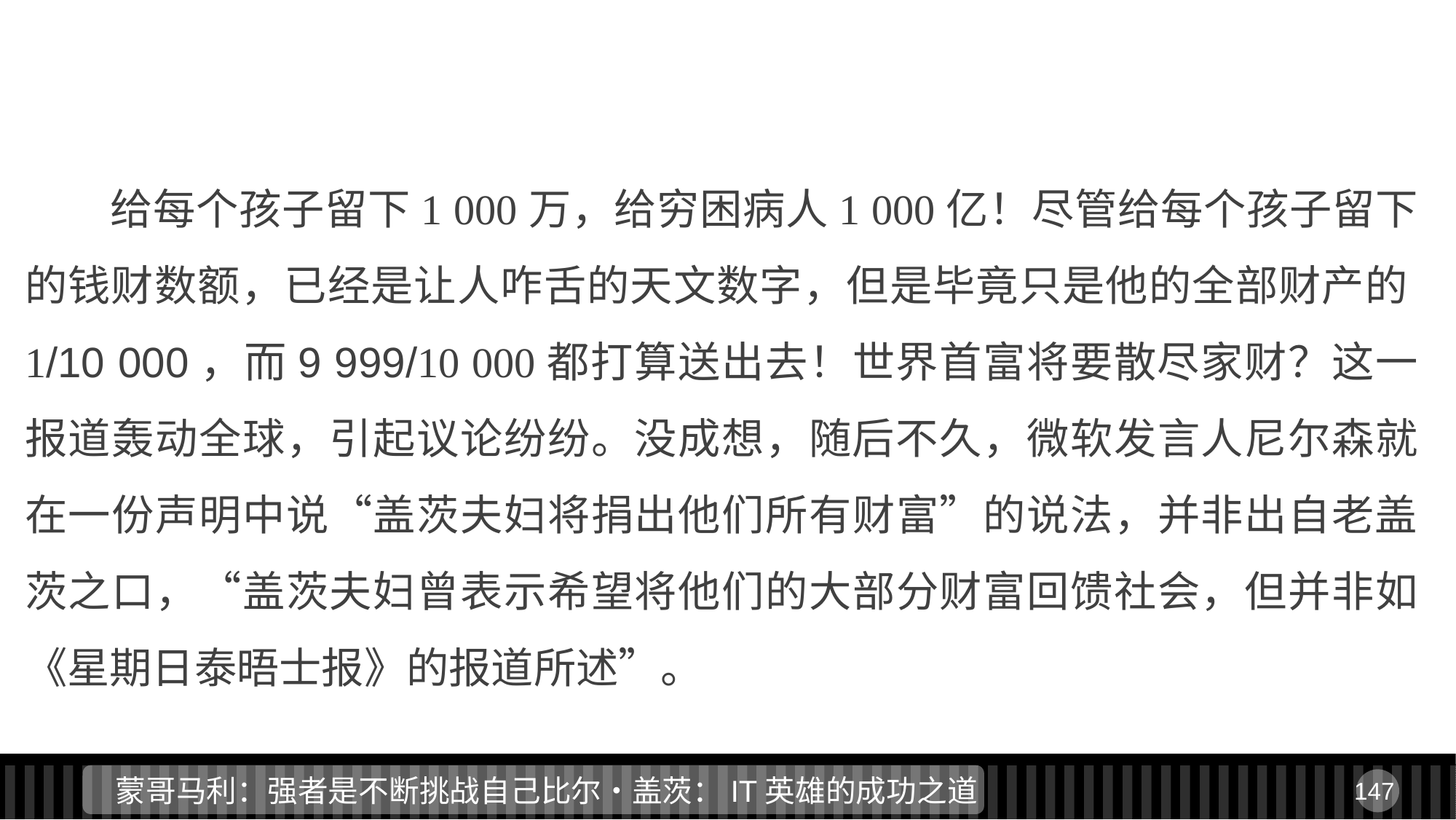

给每个孩子留下1 000万，给穷困病人1 000亿！尽管给每个孩子留下的钱财数额，已经是让人咋舌的天文数字，但是毕竟只是他的全部财产的1/10 000，而9 999/10 000都打算送出去！世界首富将要散尽家财？这一报道轰动全球，引起议论纷纷。没成想，随后不久，微软发言人尼尔森就在一份声明中说“盖茨夫妇将捐出他们所有财富”的说法，并非出自老盖茨之口，“盖茨夫妇曾表示希望将他们的大部分财富回馈社会，但并非如《星期日泰晤士报》的报道所述”。